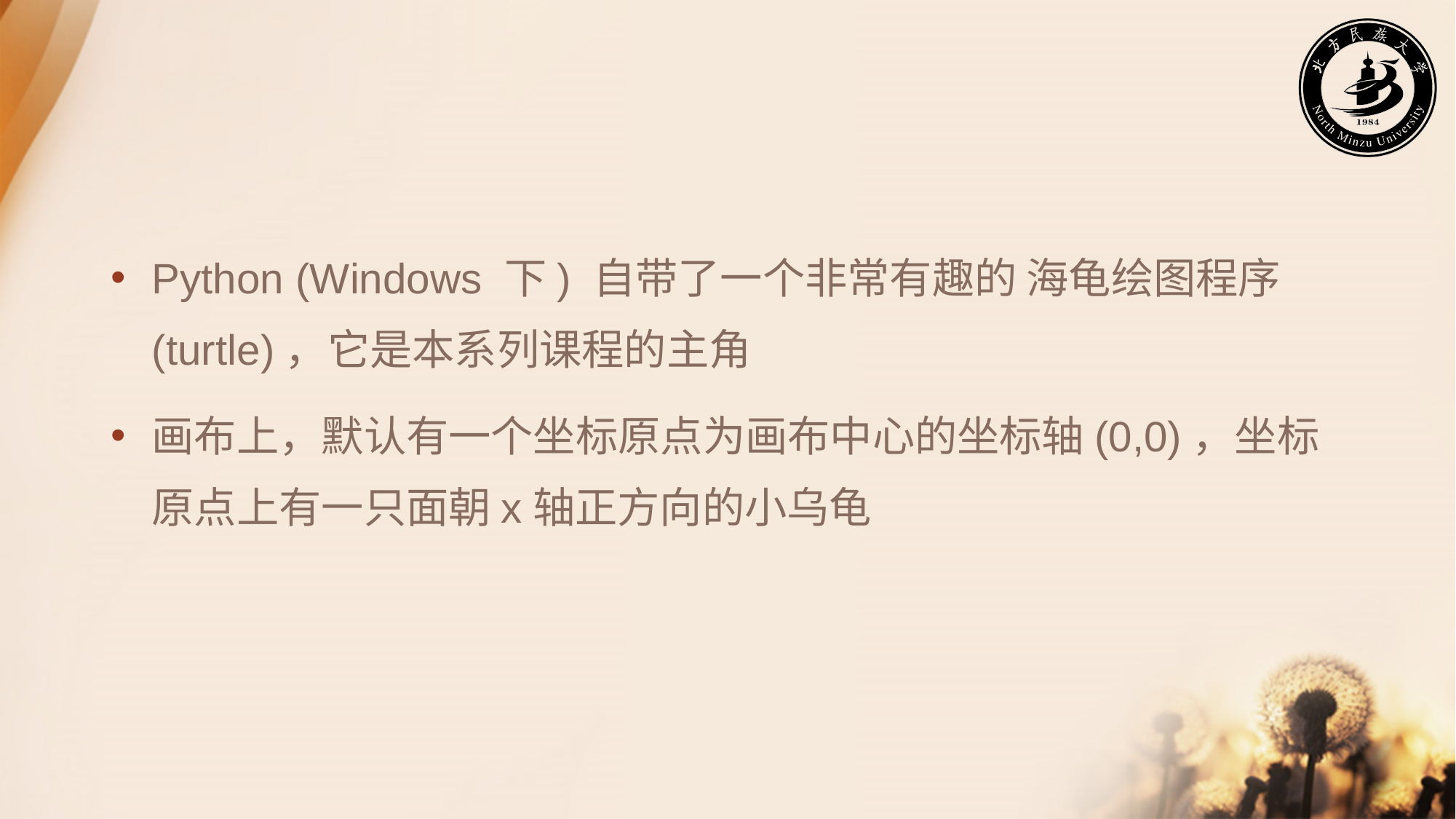

Python (Windows 下) 自带了一个非常有趣的 海龟绘图程序 (turtle)，它是本系列课程的主角
画布上，默认有一个坐标原点为画布中心的坐标轴(0,0)，坐标原点上有一只面朝x轴正方向的小乌龟